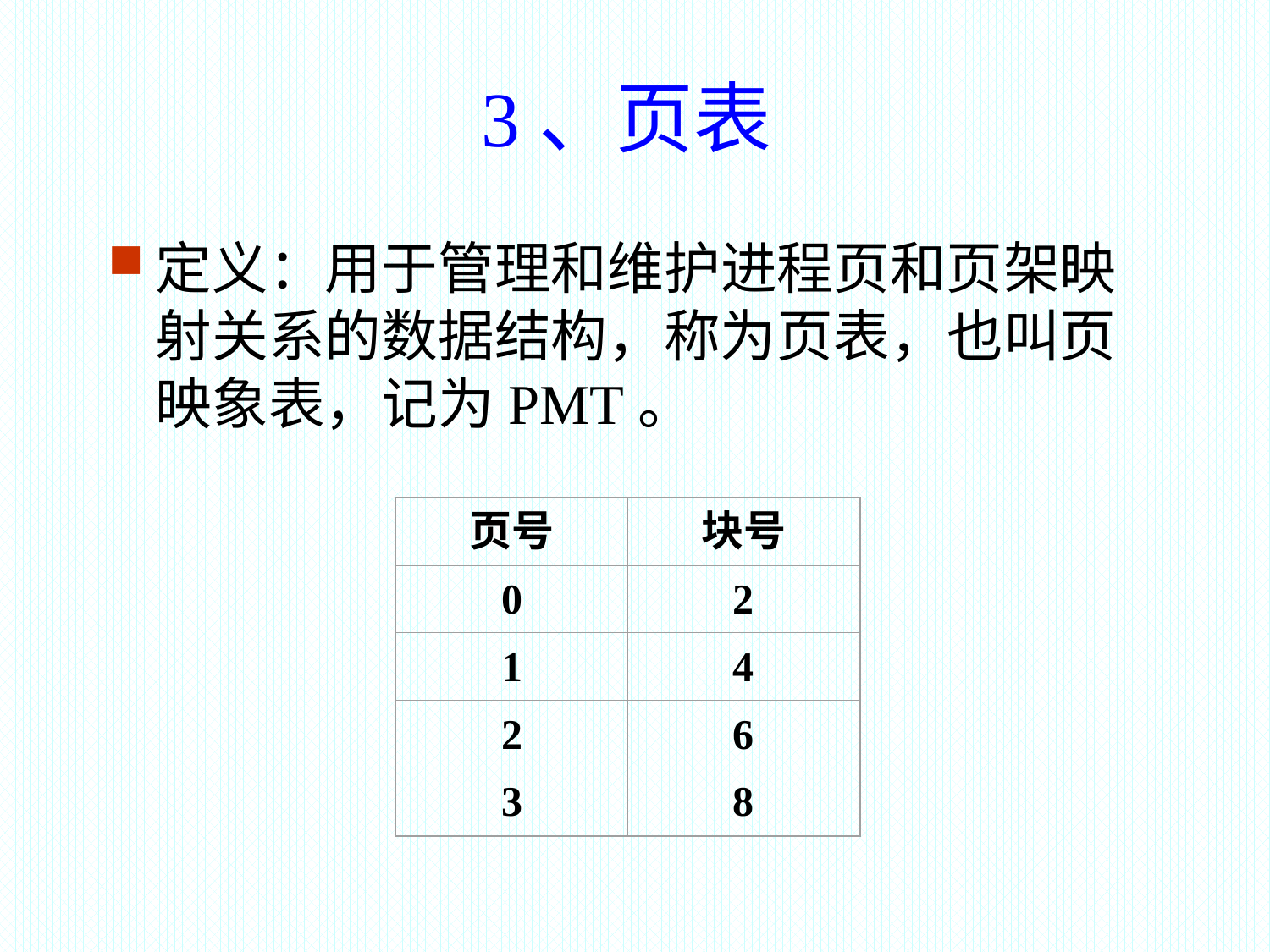

# 3、页表
定义：用于管理和维护进程页和页架映射关系的数据结构，称为页表，也叫页映象表，记为PMT。

页号

块号

0

2

1

4

2

6

3

8